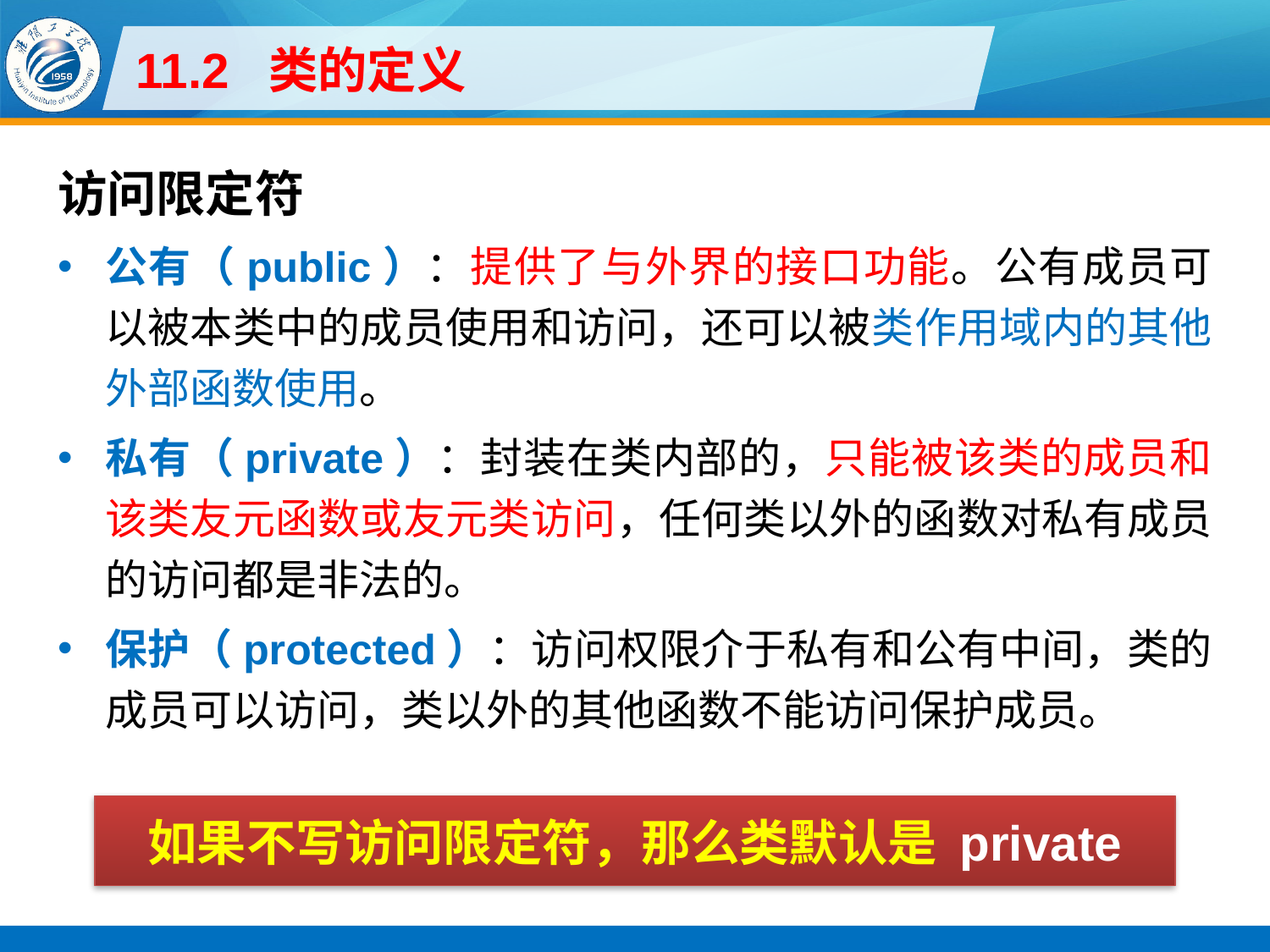

# 11.2  类的定义
访问限定符
公有（public）：提供了与外界的接口功能。公有成员可以被本类中的成员使用和访问，还可以被类作用域内的其他外部函数使用。
私有（private）：封装在类内部的，只能被该类的成员和该类友元函数或友元类访问，任何类以外的函数对私有成员的访问都是非法的。
保护（protected）：访问权限介于私有和公有中间，类的成员可以访问，类以外的其他函数不能访问保护成员。

如果不写访问限定符，那么类默认是 private